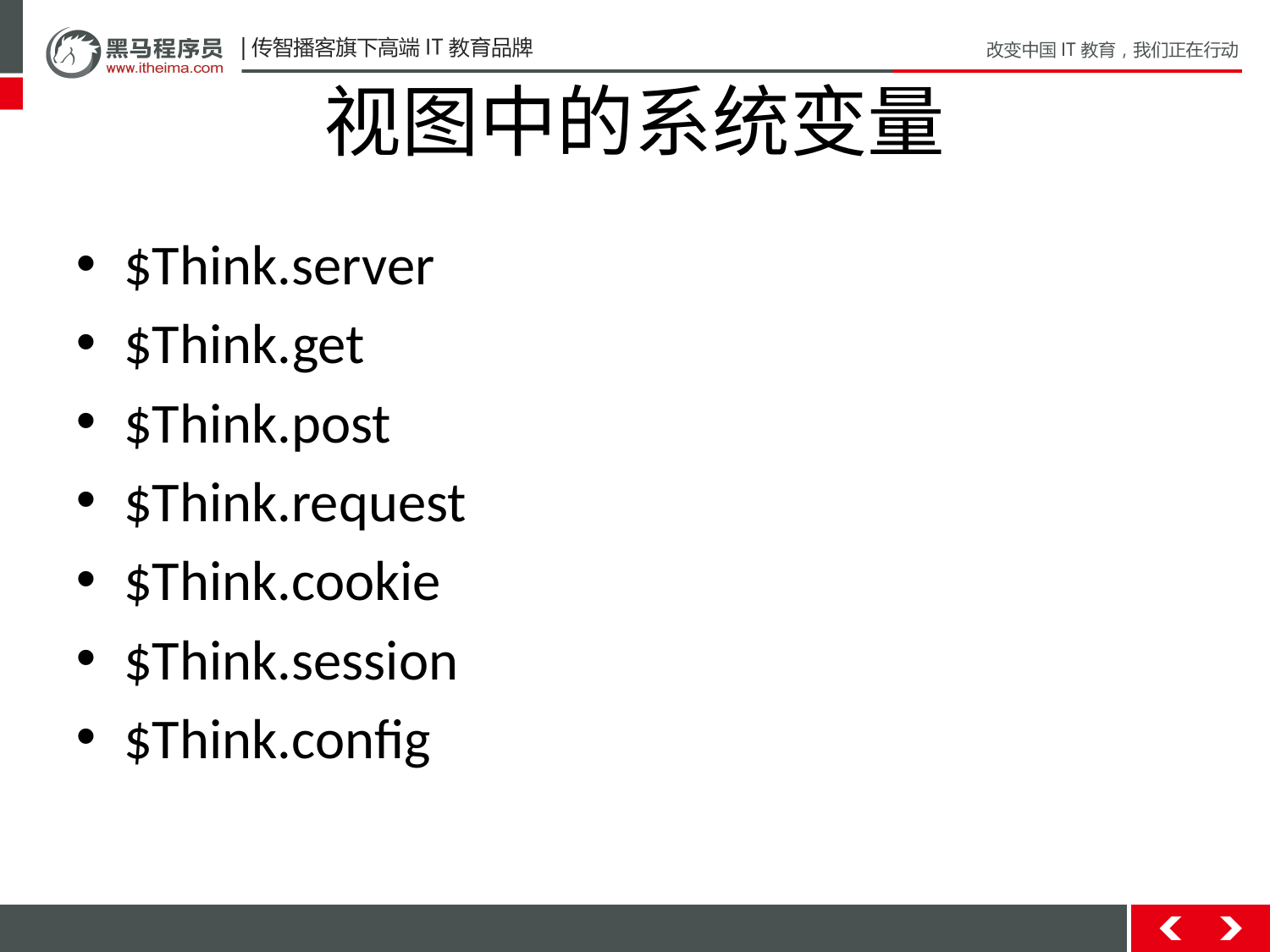

# 视图中的系统变量
$Think.server
$Think.get
$Think.post
$Think.request
$Think.cookie
$Think.session
$Think.config